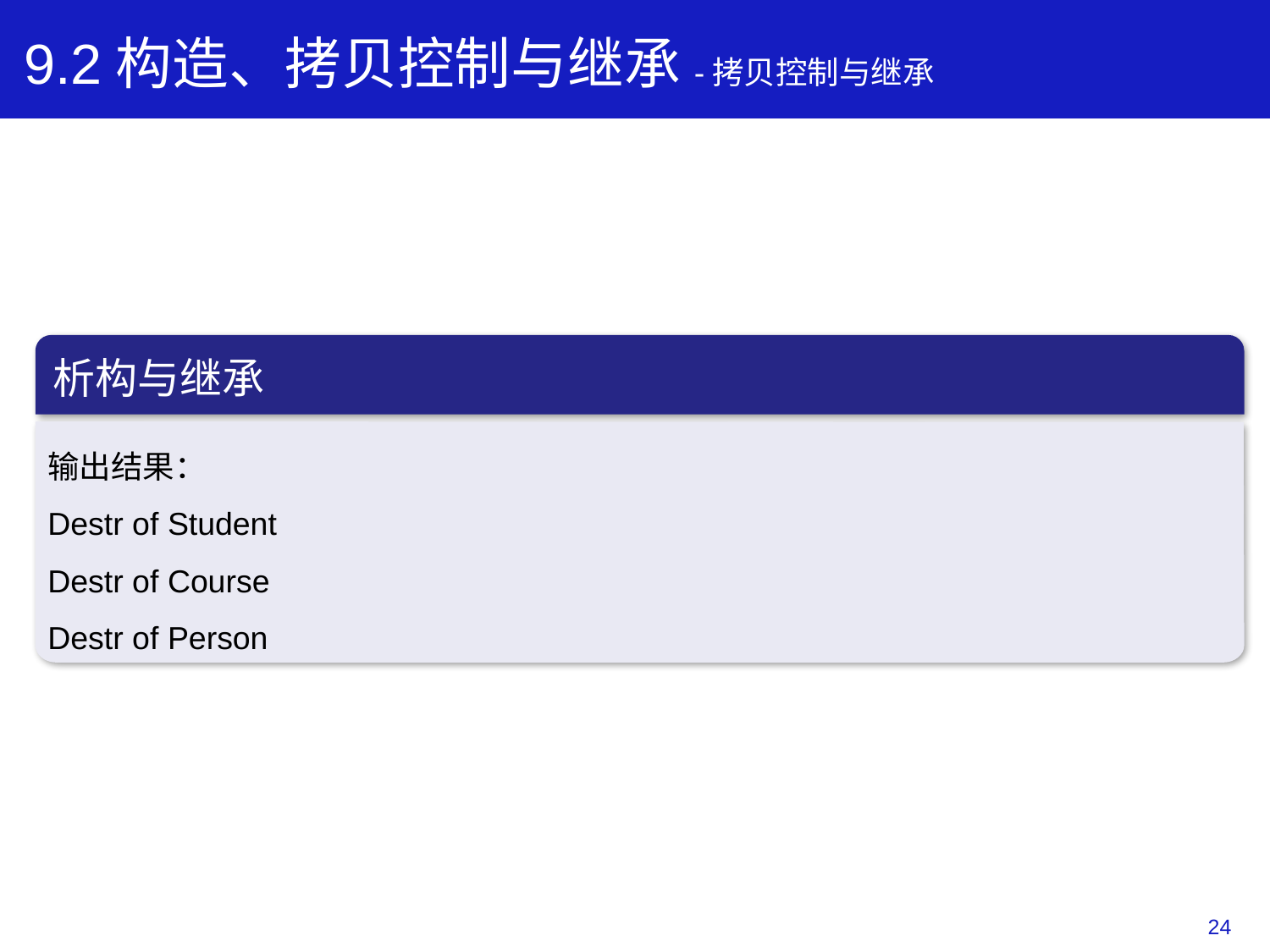

9.2构造、拷贝控制与继承-拷贝控制与继承
学习目标
析构与继承
输出结果：
Destr of Student
Destr of Course
Destr of Person
24